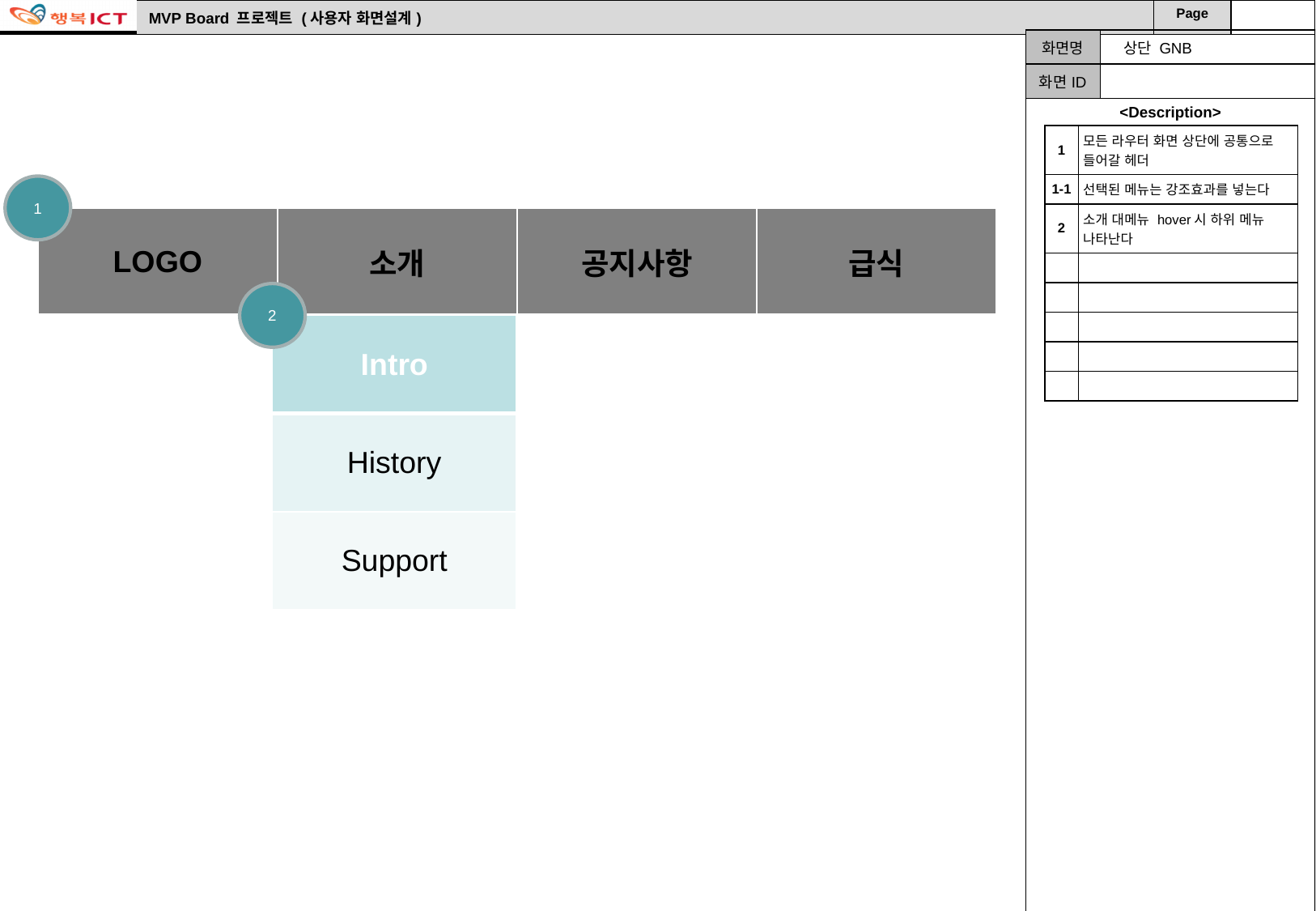

상단 GNB
| 1 | 모든 라우터 화면 상단에 공통으로 들어갈 헤더 |
| --- | --- |
| 1-1 | 선택된 메뉴는 강조효과를 넣는다 |
| 2 | 소개 대메뉴 hover시 하위 메뉴 나타난다 |
|  |  |
|  |  |
|  |  |
|  |  |
|  |  |
1
| LOGO | 소개 | 공지사항 | 급식 |
| --- | --- | --- | --- |
2
| Intro |
| --- |
| History |
| Support |